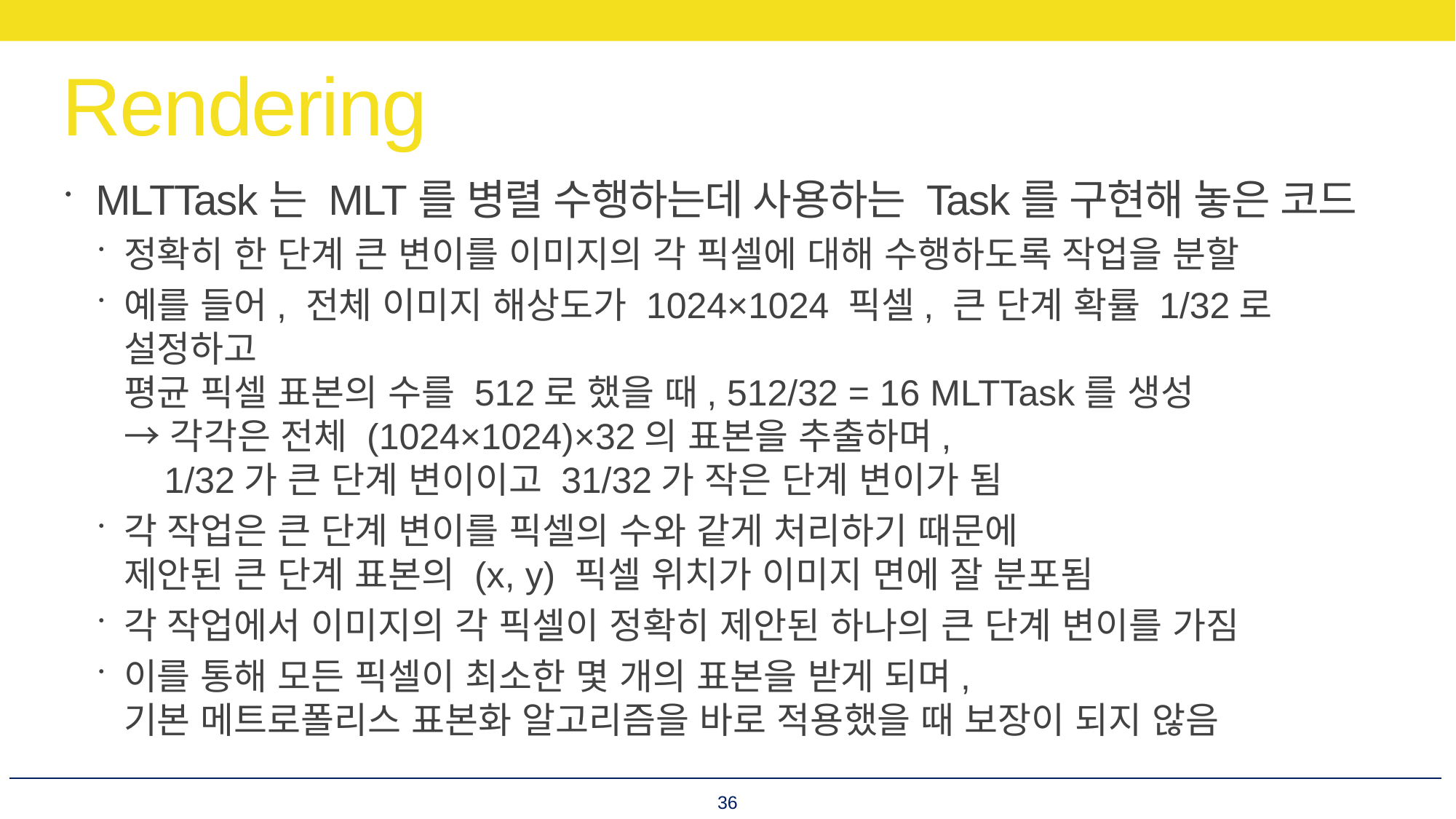

# Rendering
MLTTask는 MLT를 병렬 수행하는데 사용하는 Task를 구현해 놓은 코드
정확히 한 단계 큰 변이를 이미지의 각 픽셀에 대해 수행하도록 작업을 분할
예를 들어, 전체 이미지 해상도가 1024×1024 픽셀, 큰 단계 확률 1/32로 설정하고
평균 픽셀 표본의 수를 512로 했을 때, 512/32 = 16 MLTTask를 생성
→ 각각은 전체 (1024×1024)×32의 표본을 추출하며,
    1/32가 큰 단계 변이이고 31/32가 작은 단계 변이가 됨
각 작업은 큰 단계 변이를 픽셀의 수와 같게 처리하기 때문에
제안된 큰 단계 표본의 (x, y) 픽셀 위치가 이미지 면에 잘 분포됨
각 작업에서 이미지의 각 픽셀이 정확히 제안된 하나의 큰 단계 변이를 가짐
이를 통해 모든 픽셀이 최소한 몇 개의 표본을 받게 되며,
기본 메트로폴리스 표본화 알고리즘을 바로 적용했을 때 보장이 되지 않음
36